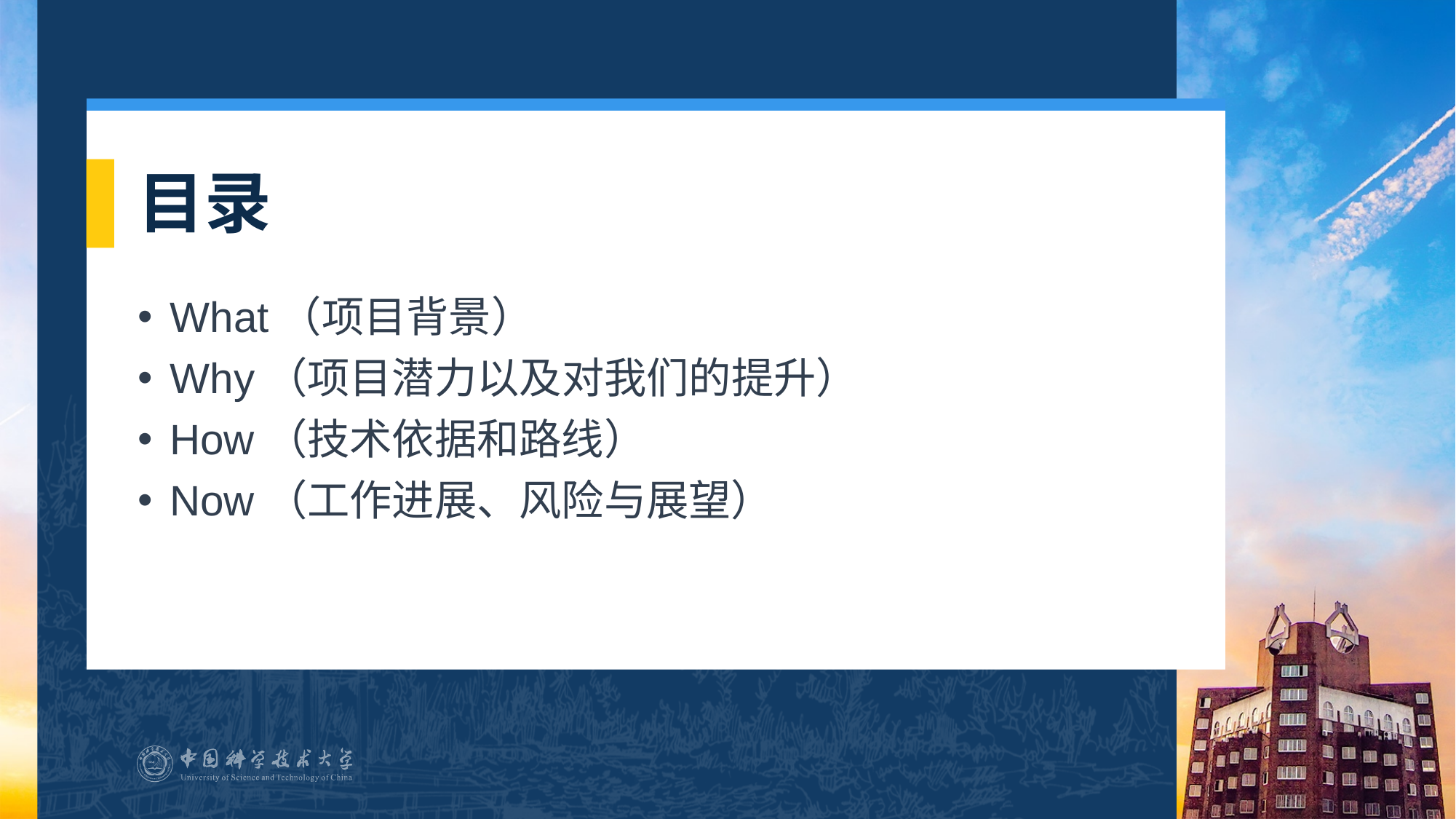

# 目录
What（项目背景）
Why（项目潜力以及对我们的提升）
How（技术依据和路线）
Now（工作进展、风险与展望）